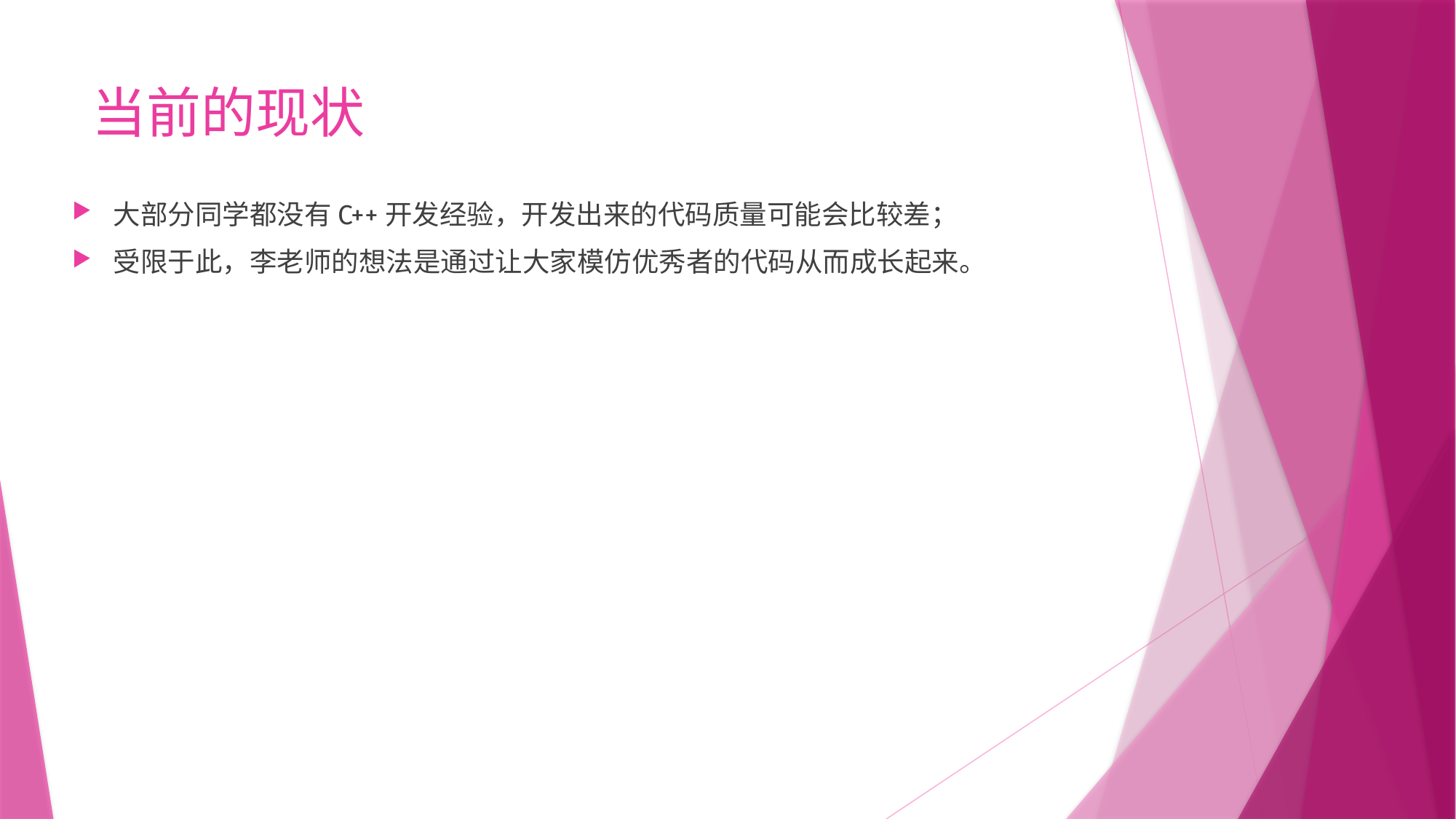

# 当前的现状
大部分同学都没有C++开发经验，开发出来的代码质量可能会比较差；
受限于此，李老师的想法是通过让大家模仿优秀者的代码从而成长起来。